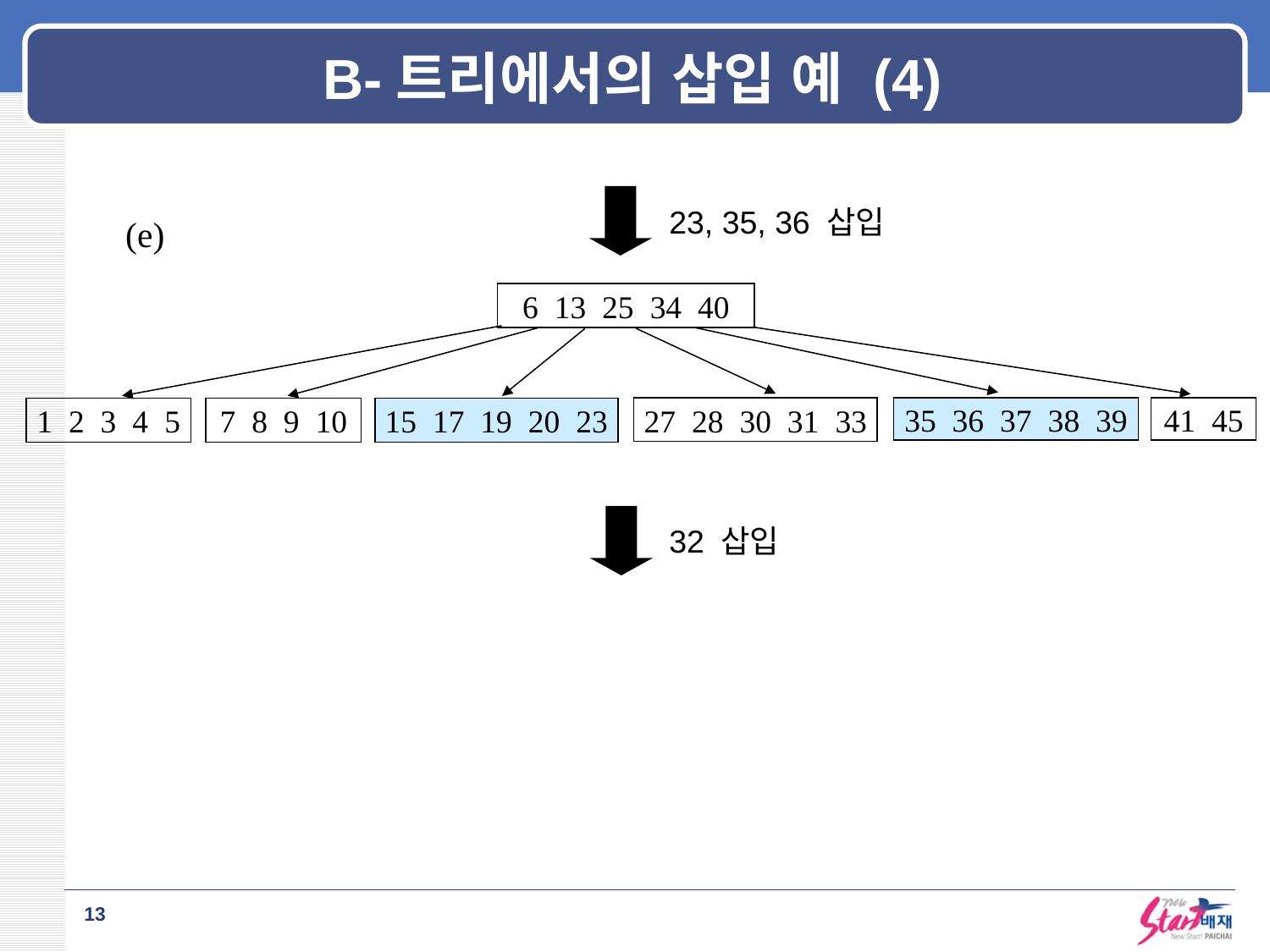

# B-트리에서의 삽입 예 (4)

23, 35, 36 삽입
(e)
6  13  25  34  40

27  28  30  31  33
35  36  37  38  39
41  45
1  2  3  4  5
7  8  9  10
15  17  19  20  23

32 삽입
13